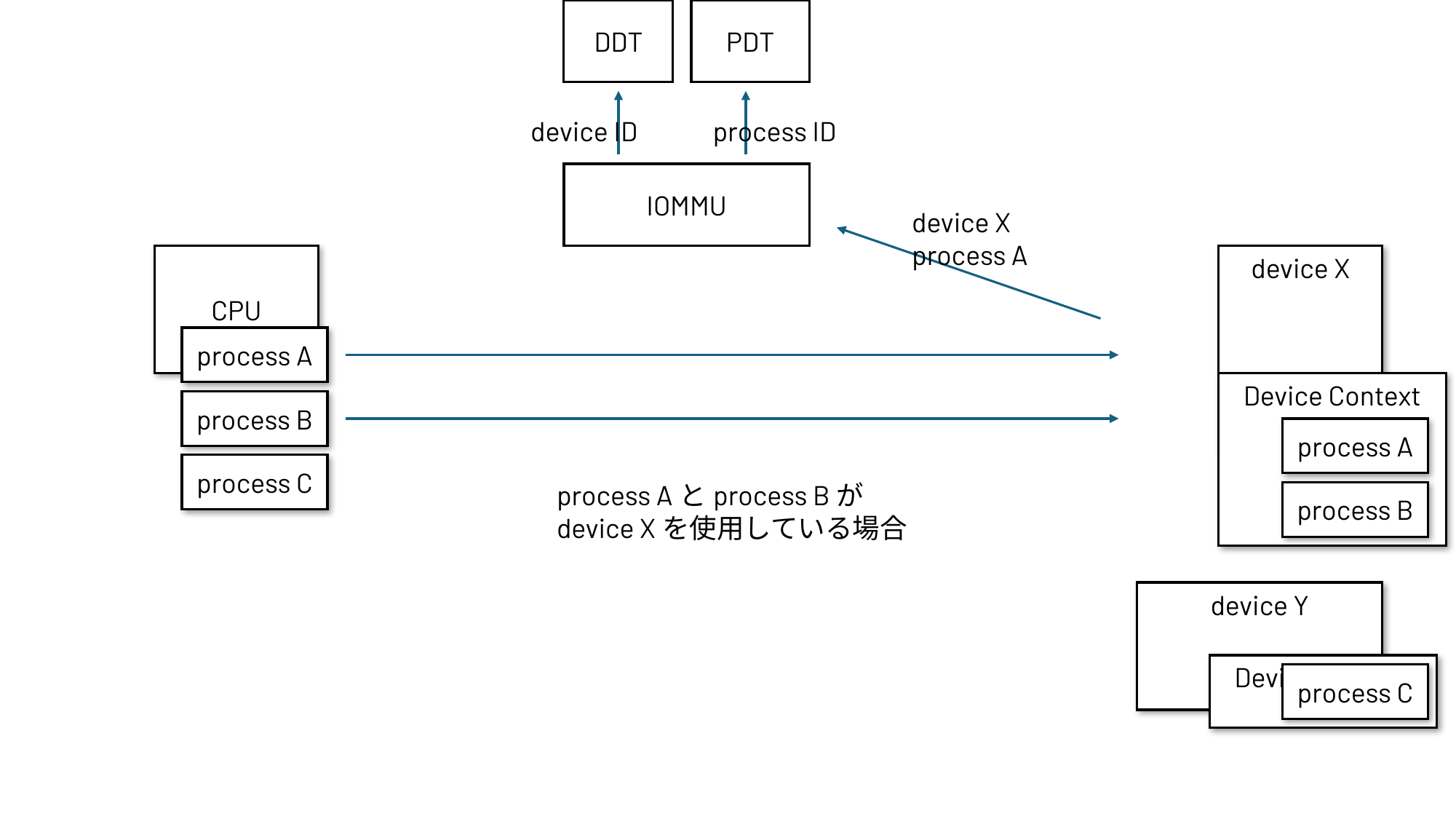

DDT
PDT
device ID
process ID
IOMMU
device X
process A
CPU
device X
process A
Device Context
process B
process A
process C
process Aとprocess Bが
device Xを使用している場合
process B
device Y
Device Context
process C